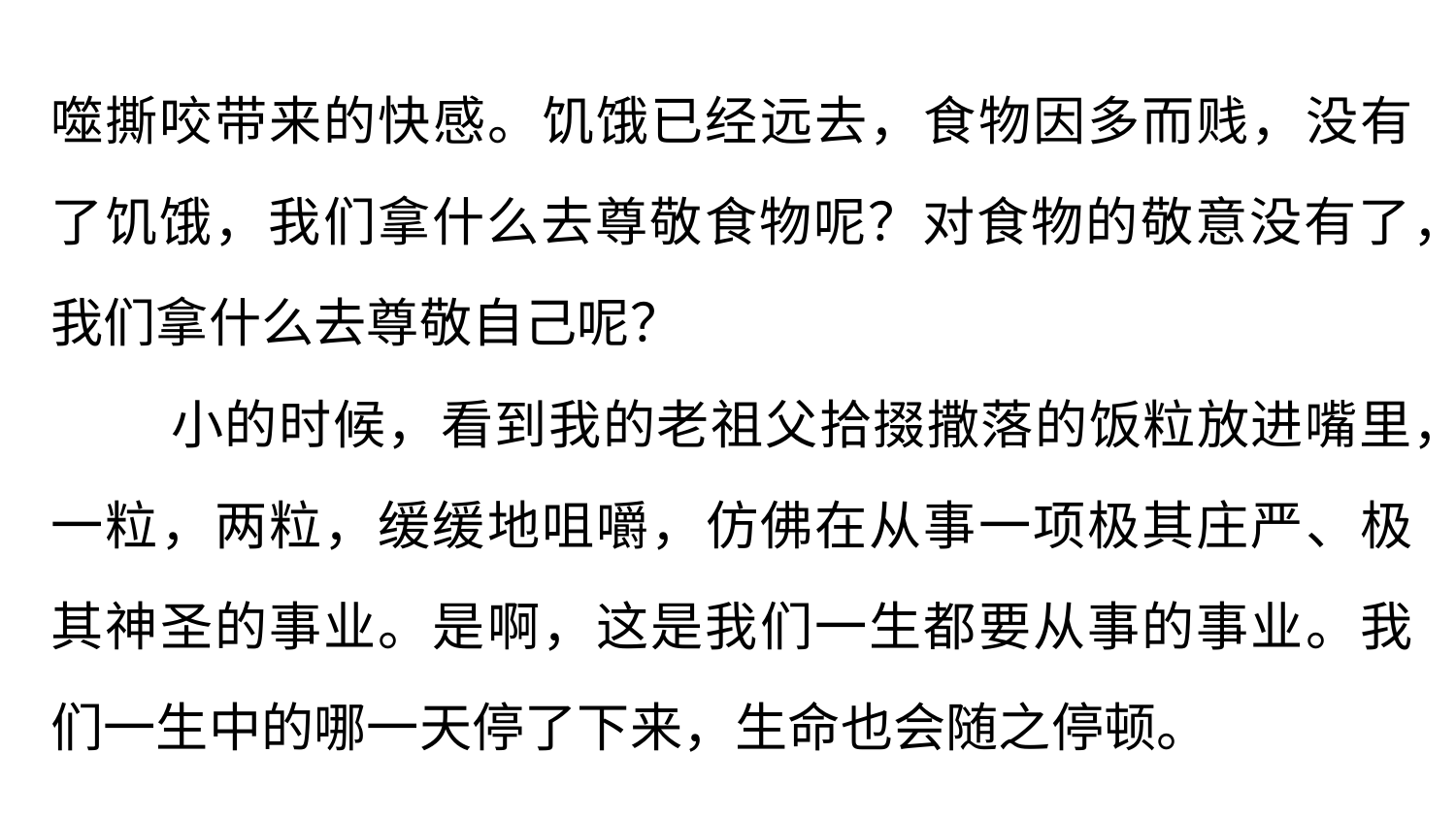

噬撕咬带来的快感。饥饿已经远去，食物因多而贱，没有了饥饿，我们拿什么去尊敬食物呢？对食物的敬意没有了，我们拿什么去尊敬自己呢？
        小的时候，看到我的老祖父拾掇撒落的饭粒放进嘴里，一粒，两粒，缓缓地咀嚼，仿佛在从事一项极其庄严、极其神圣的事业。是啊，这是我们一生都要从事的事业。我们一生中的哪一天停了下来，生命也会随之停顿。